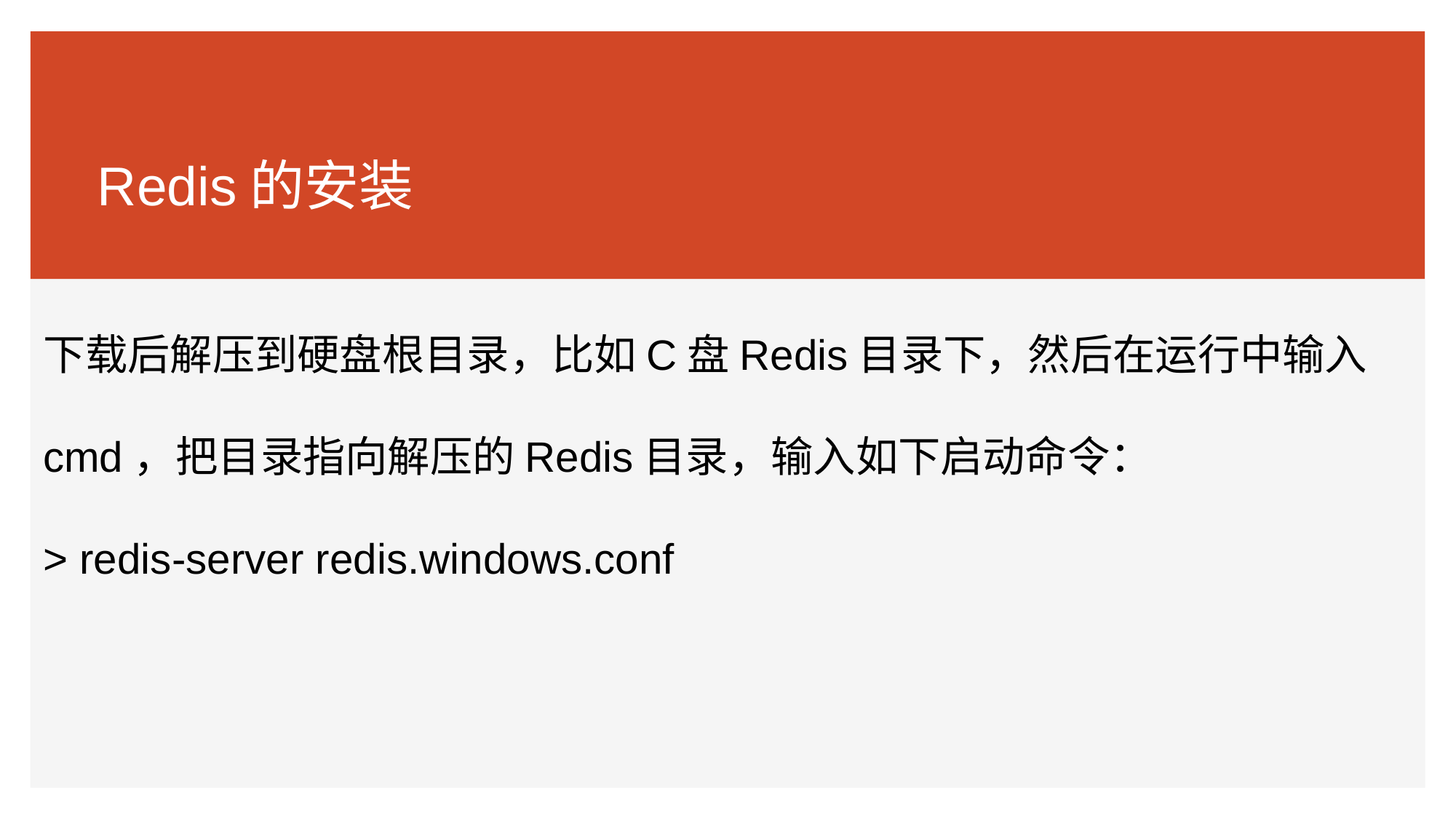

# Redis的安装
下载后解压到硬盘根目录，比如C盘Redis目录下，然后在运行中输入cmd，把目录指向解压的Redis目录，输入如下启动命令：
> redis-server redis.windows.conf